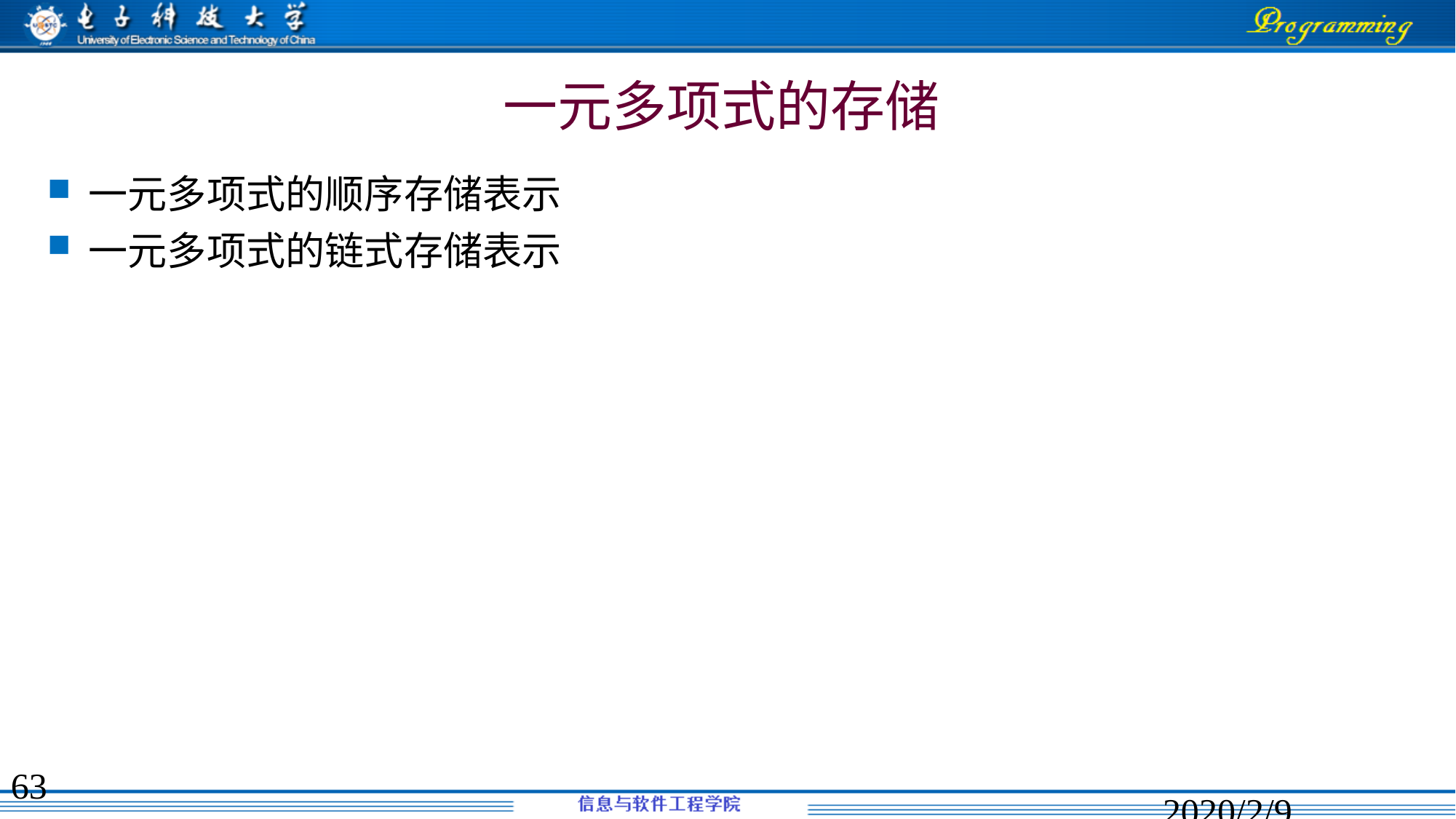

# 一元多项式的存储
一元多项式的顺序存储表示
一元多项式的链式存储表示
63
2020/2/9